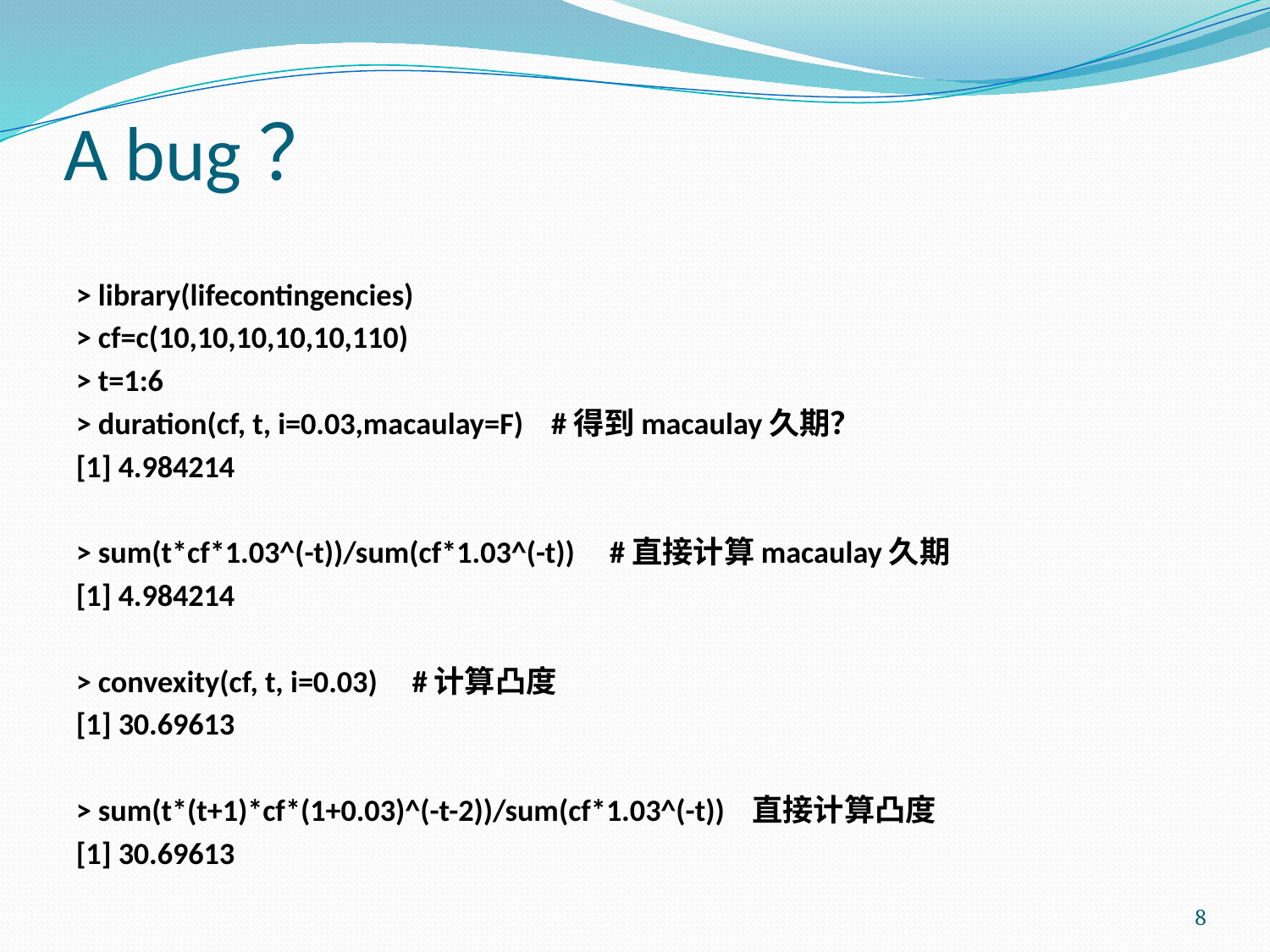

# A bug？
> library(lifecontingencies)
> cf=c(10,10,10,10,10,110)
> t=1:6
> duration(cf, t, i=0.03,macaulay=F)    #得到macaulay久期？
[1] 4.984214

> sum(t*cf*1.03^(-t))/sum(cf*1.03^(-t))     #直接计算macaulay久期
[1] 4.984214

> convexity(cf, t, i=0.03)     #计算凸度
[1] 30.69613

> sum(t*(t+1)*cf*(1+0.03)^(-t-2))/sum(cf*1.03^(-t))   直接计算凸度
[1] 30.69613
8